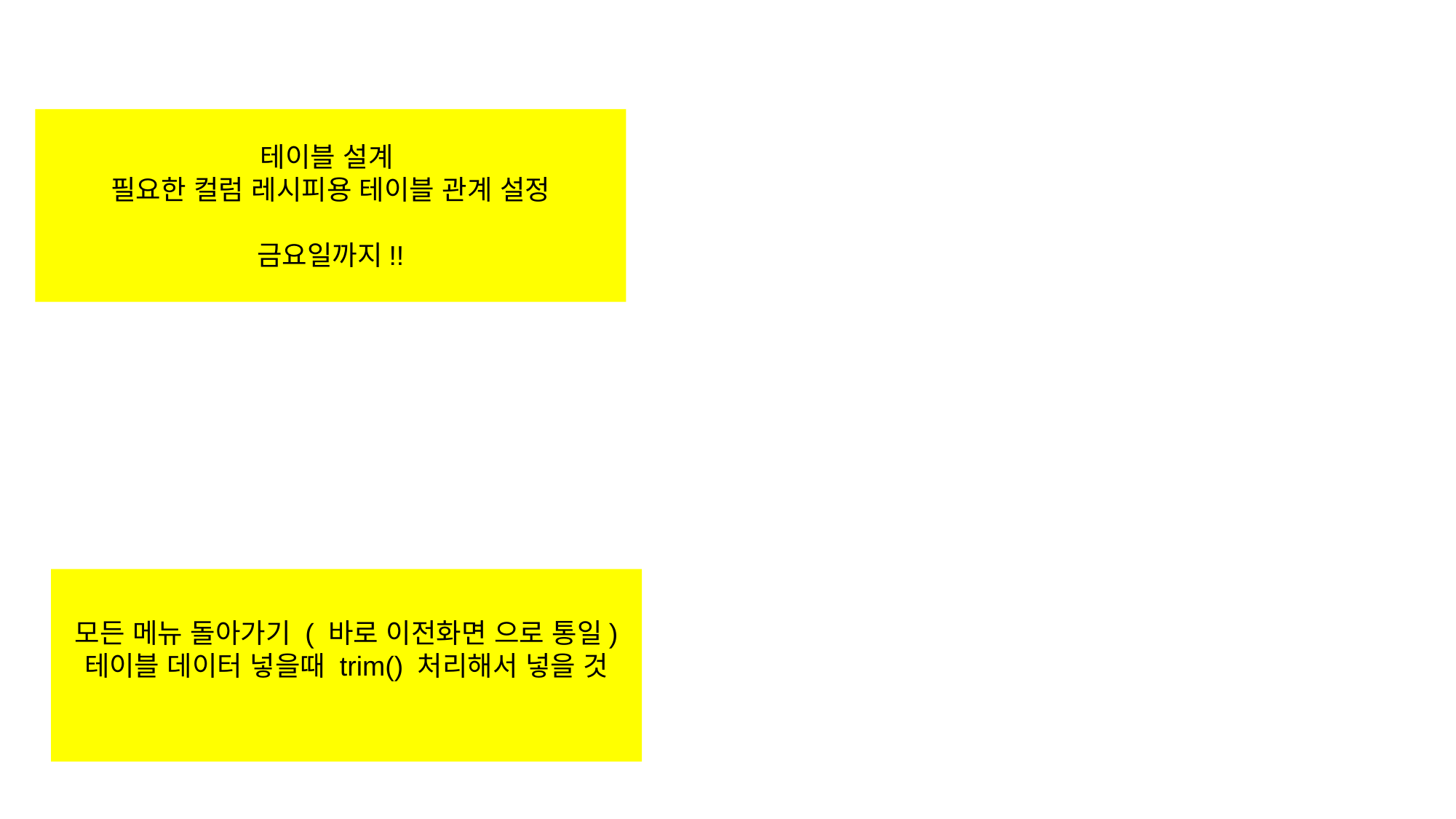

테이블 설계
필요한 컬럼 레시피용 테이블 관계 설정

금요일까지!!
모든 메뉴 돌아가기 ( 바로 이전화면 으로 통일)
테이블 데이터 넣을때 trim() 처리해서 넣을 것